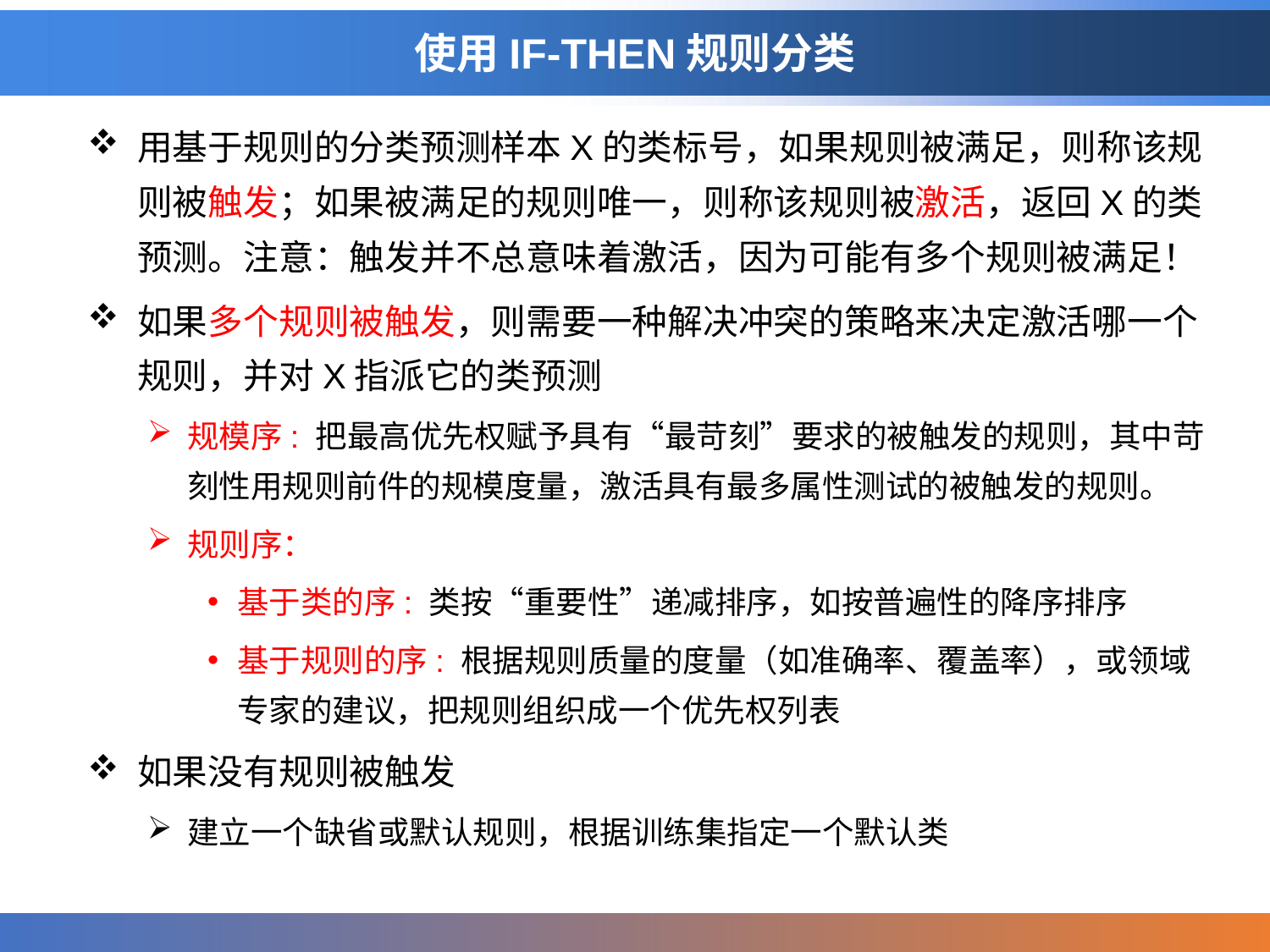

# 使用IF-THEN规则分类
用基于规则的分类预测样本X的类标号，如果规则被满足，则称该规则被触发；如果被满足的规则唯一，则称该规则被激活，返回X的类预测。注意：触发并不总意味着激活，因为可能有多个规则被满足！
如果多个规则被触发，则需要一种解决冲突的策略来决定激活哪一个规则，并对X指派它的类预测
规模序: 把最高优先权赋予具有“最苛刻”要求的被触发的规则，其中苛刻性用规则前件的规模度量，激活具有最多属性测试的被触发的规则。
规则序：
基于类的序: 类按“重要性”递减排序，如按普遍性的降序排序
基于规则的序: 根据规则质量的度量（如准确率、覆盖率），或领域专家的建议，把规则组织成一个优先权列表
如果没有规则被触发
建立一个缺省或默认规则，根据训练集指定一个默认类